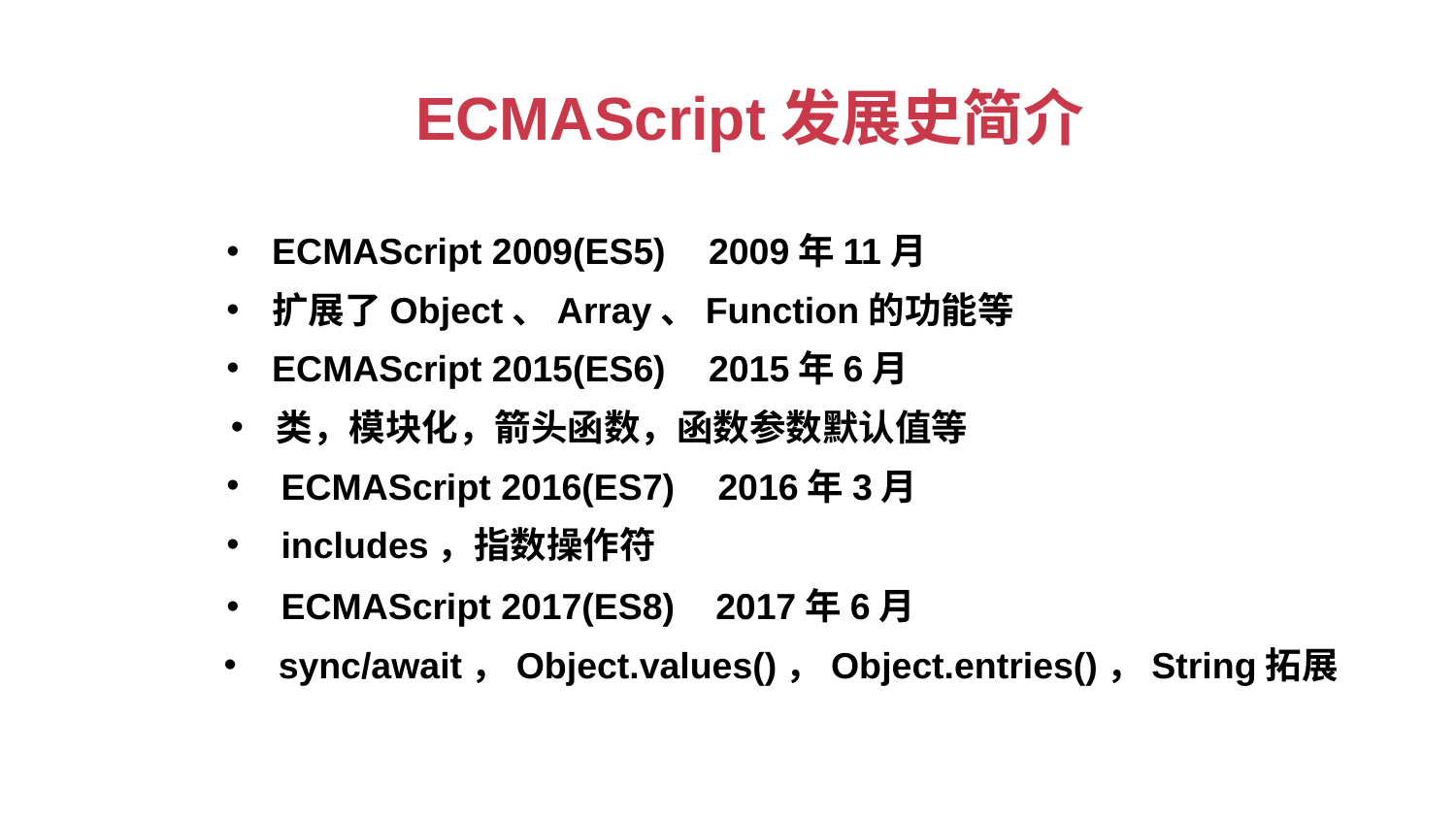

ECMAScript发展史简介
ECMAScript 2009(ES5)	2009年11月
扩展了Object、Array、Function的功能等
ECMAScript 2015(ES6)	2015年6月
类，模块化，箭头函数，函数参数默认值等
ECMAScript 2016(ES7)	2016年3月
includes，指数操作符
ECMAScript 2017(ES8)    2017年6月
sync/await，Object.values()，Object.entries()，String拓展